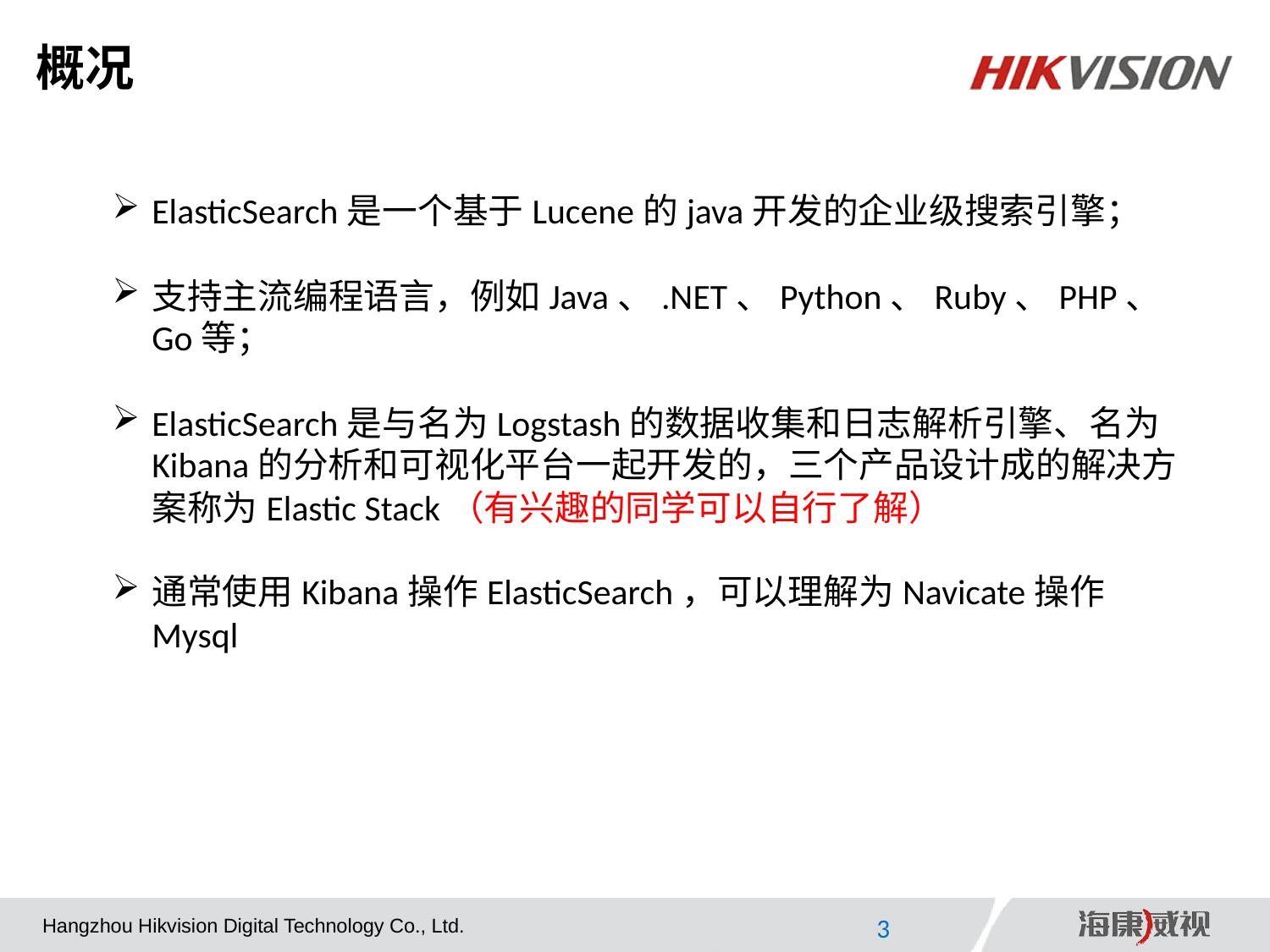

# 概况
ElasticSearch是一个基于Lucene的java开发的企业级搜索引擎；
支持主流编程语言，例如Java、.NET、Python、Ruby、PHP、Go等；
ElasticSearch是与名为Logstash的数据收集和日志解析引擎、名为Kibana的分析和可视化平台一起开发的，三个产品设计成的解决方案称为Elastic Stack（有兴趣的同学可以自行了解）
通常使用Kibana操作ElasticSearch，可以理解为Navicate操作Mysql